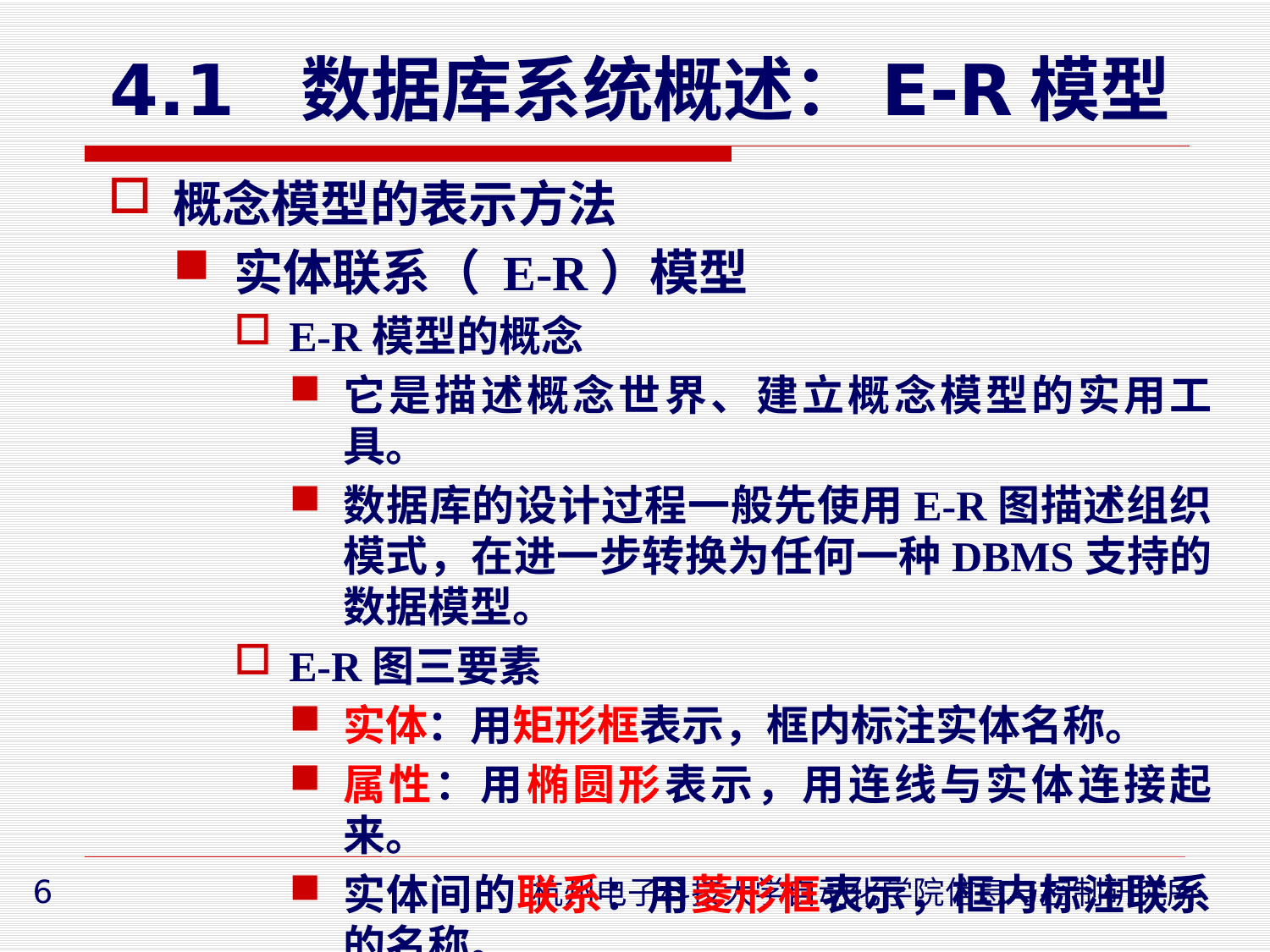

# 4.1  数据库系统概述：E-R模型
概念模型的表示方法
实体联系（ E-R）模型
E-R模型的概念
它是描述概念世界、建立概念模型的实用工具。
数据库的设计过程一般先使用E-R图描述组织模式，在进一步转换为任何一种DBMS支持的数据模型。
E-R图三要素
实体：用矩形框表示，框内标注实体名称。
属性：用椭圆形表示，用连线与实体连接起来。
实体间的联系：用菱形框表示，框内标注联系的名称。